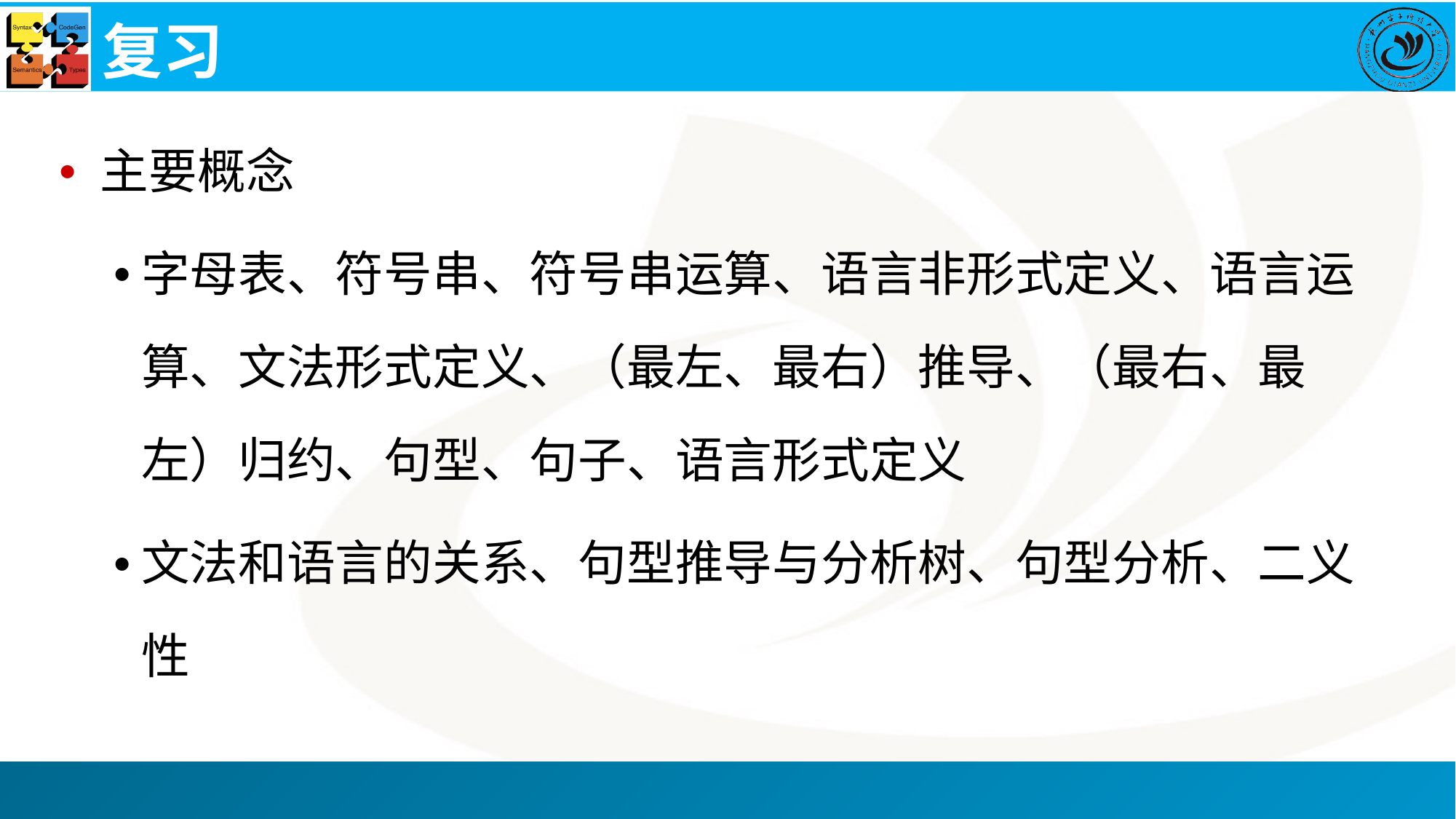

# 复习
主要概念
字母表、符号串、符号串运算、语言非形式定义、语言运算、文法形式定义、（最左、最右）推导、（最右、最左）归约、句型、句子、语言形式定义
文法和语言的关系、句型推导与分析树、句型分析、二义性
1